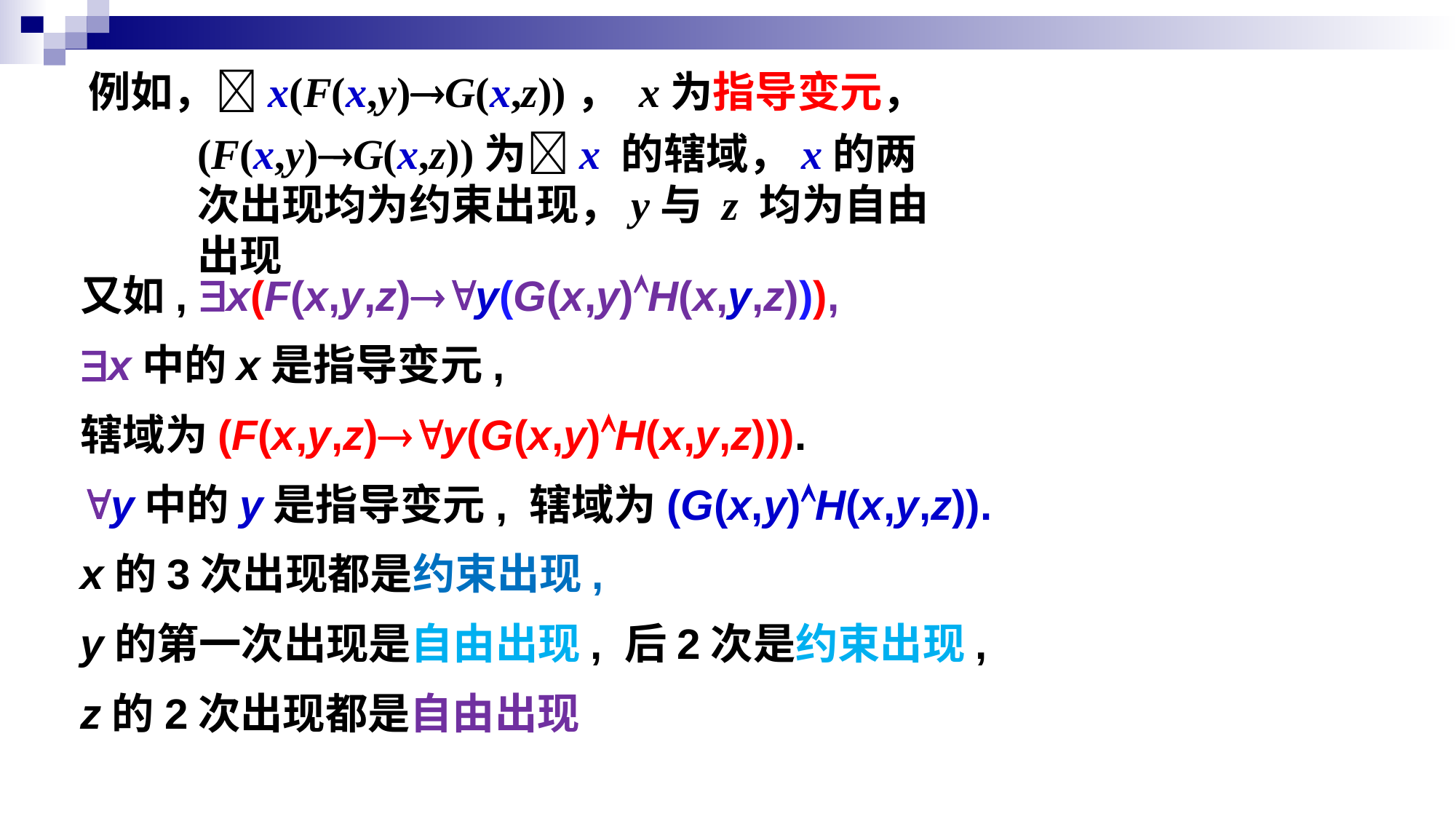

例如，∀x(F(x,y)→G(x,z))， x为指导变元，
(F(x,y)→G(x,z))为∀x 的辖域，x的两次出现均为约束出现，y与 z 均为自由出现
又如, ∃x(F(x,y,z)→∀y(G(x,y)∧H(x,y,z))),
∃x中的x是指导变元,
辖域为(F(x,y,z)→∀y(G(x,y)∧H(x,y,z))).
∀y中的y是指导变元, 辖域为(G(x,y)∧H(x,y,z)).
x的3次出现都是约束出现,
y的第一次出现是自由出现, 后2次是约束出现,
z的2次出现都是自由出现